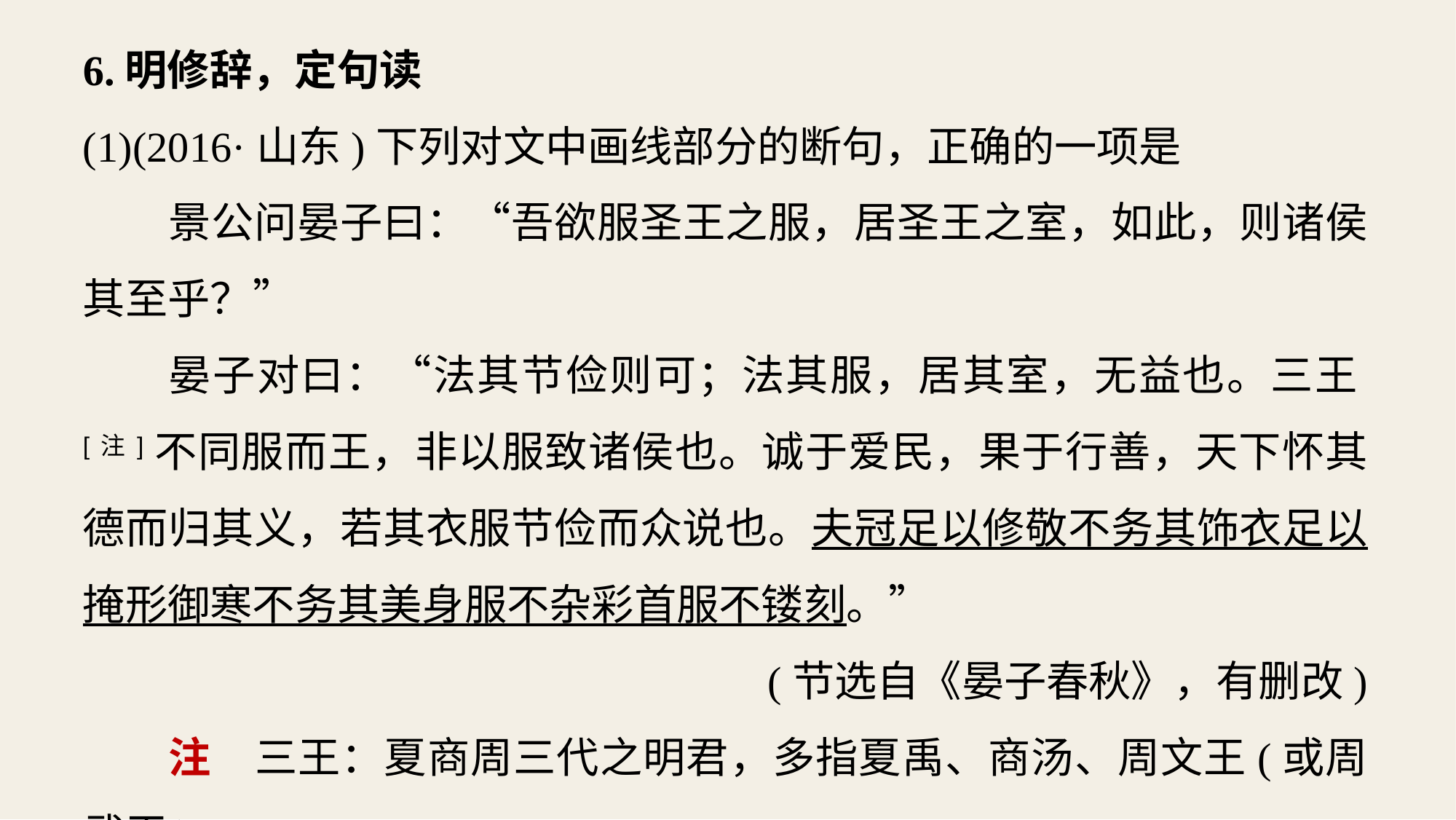

6.明修辞，定句读
(1)(2016·山东)下列对文中画线部分的断句，正确的一项是
景公问晏子曰：“吾欲服圣王之服，居圣王之室，如此，则诸侯其至乎？”
晏子对曰：“法其节俭则可；法其服，居其室，无益也。三王[注]不同服而王，非以服致诸侯也。诚于爱民，果于行善，天下怀其德而归其义，若其衣服节俭而众说也。夫冠足以修敬不务其饰衣足以掩形御寒不务其美身服不杂彩首服不镂刻。”
(节选自《晏子春秋》，有删改)
注　三王：夏商周三代之明君，多指夏禹、商汤、周文王(或周武王)。